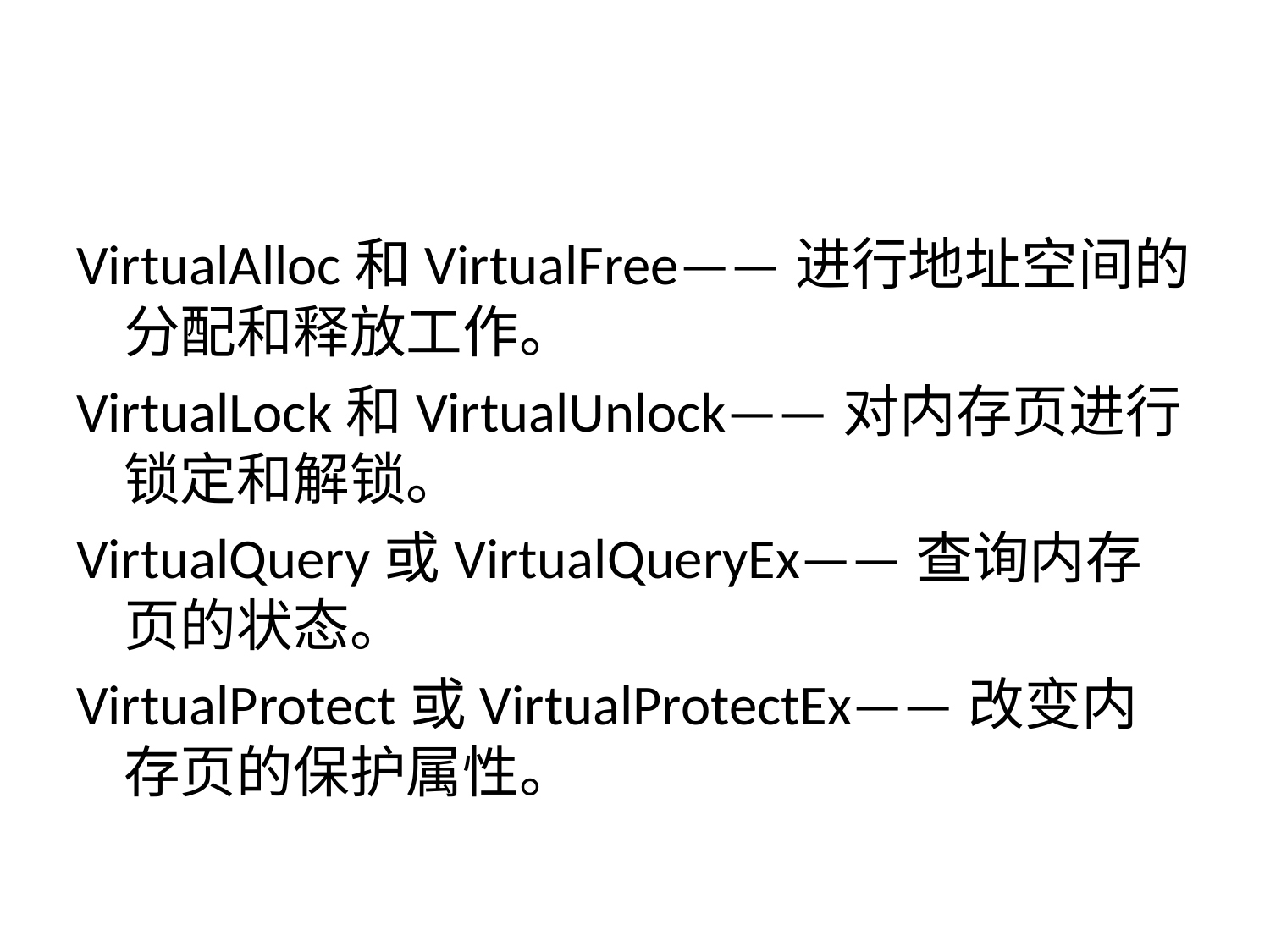

#
VirtualAlloc和VirtualFree——进行地址空间的分配和释放工作。
VirtualLock和VirtualUnlock——对内存页进行锁定和解锁。
VirtualQuery或VirtualQueryEx——查询内存页的状态。
VirtualProtect或VirtualProtectEx——改变内存页的保护属性。